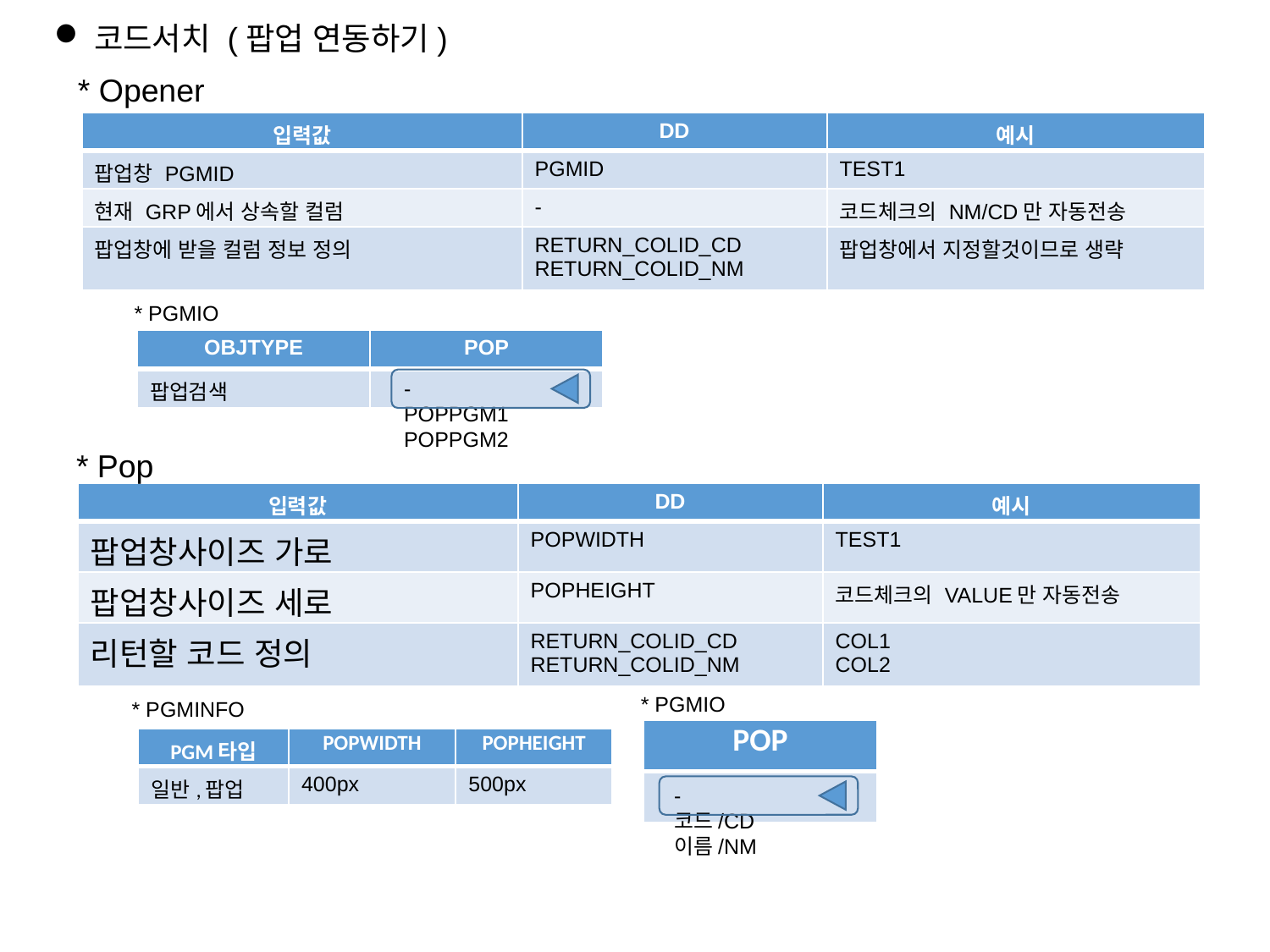

코드서치 (팝업 연동하기)
* Opener
| 입력값 | DD | 예시 |
| --- | --- | --- |
| 팝업창 PGMID | PGMID | TEST1 |
| 현재 GRP에서 상속할 컬럼 | - | 코드체크의 NM/CD만 자동전송 |
| 팝업창에 받을 컬럼 정보 정의 | RETURN\_COLID\_CD RETURN\_COLID\_NM | 팝업창에서 지정할것이므로 생략 |
* PGMIO
| OBJTYPE | POP |
| --- | --- |
| 팝업검색 |  |
-
POPPGM1
POPPGM2

* Pop
| 입력값 | DD | 예시 |
| --- | --- | --- |
| 팝업창사이즈 가로 | POPWIDTH | TEST1 |
| 팝업창사이즈 세로 | POPHEIGHT | 코드체크의 VALUE만 자동전송 |
| 리턴할 코드 정의 | RETURN\_COLID\_CD RETURN\_COLID\_NM | COL1 COL2 |
* PGMIO
* PGMINFO
| POP |
| --- |
|  |
| PGM타입 | POPWIDTH | POPHEIGHT |
| --- | --- | --- |
| 일반,팝업 | 400px | 500px |
-
코드/CD
이름/NM